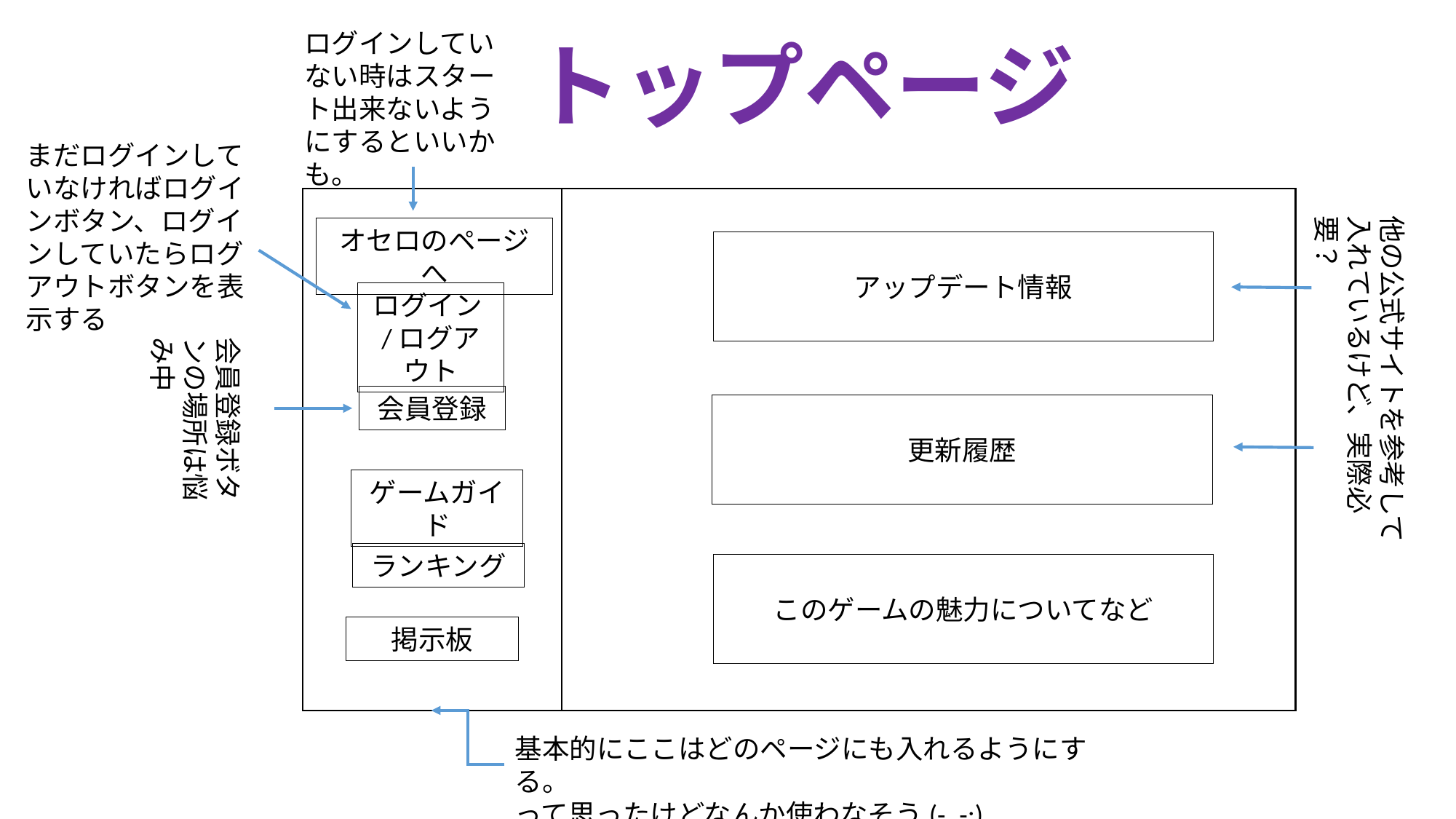

# トップページ
ログインしていない時はスタート出来ないようにするといいかも。
まだログインしていなければログインボタン、ログインしていたらログアウトボタンを表示する

他の公式サイトを参考して入れているけど、実際必要？
オセロのページへ

アップデート情報

ログイン/ログアウト
会員登録ボタンの場所は悩み中
会員登録

更新履歴

ゲームガイド
ランキング

このゲームの魅力についてなど

掲示板
基本的にここはどのページにも入れるようにする。
って思ったけどなんか使わなそう(-_-;)